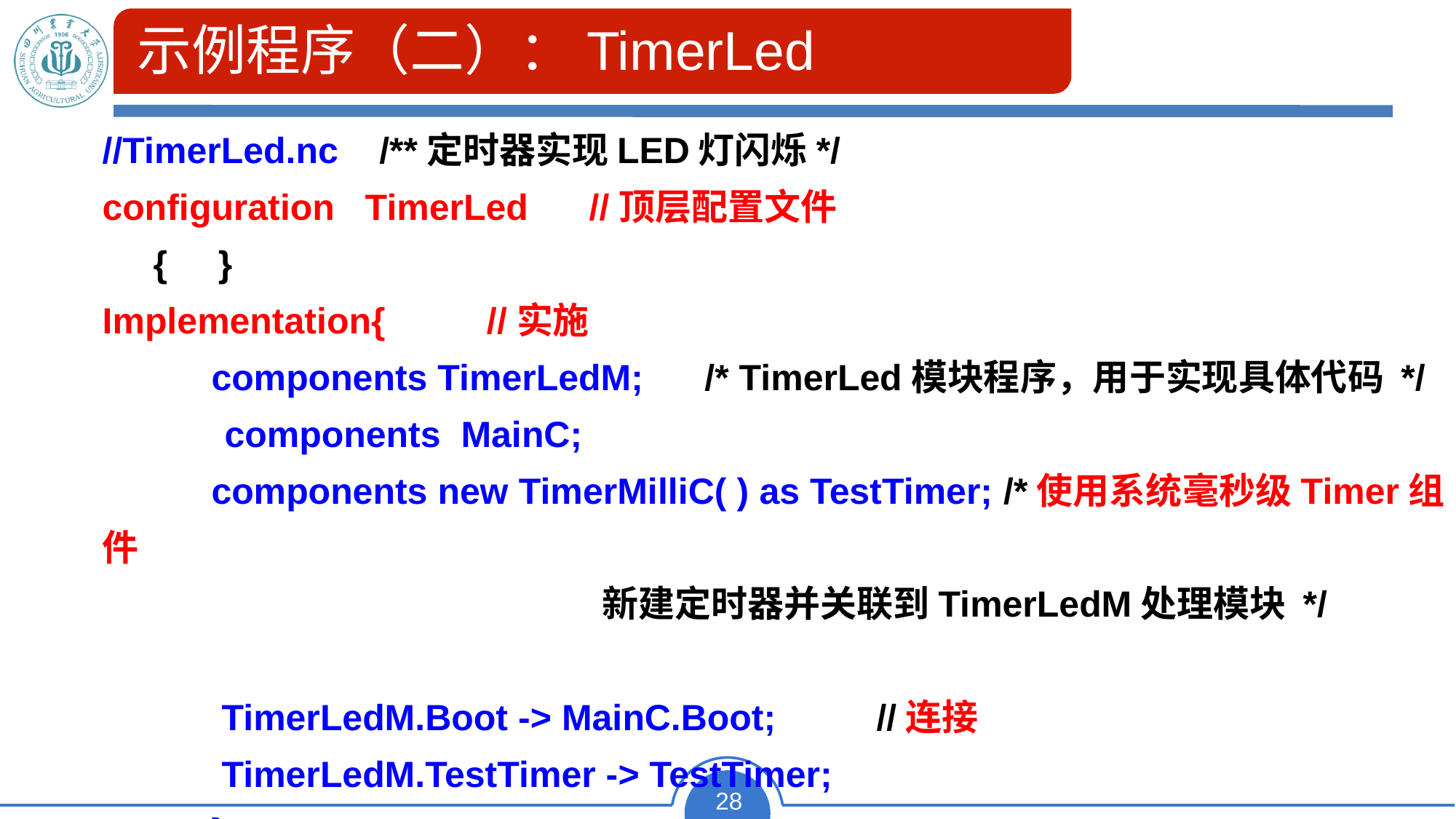

# 示例程序（二）：TimerLed
//TimerLed.nc    /**定时器实现LED灯闪烁*/
configuration   TimerLed      //顶层配置文件
     {     }
Implementation{          //实施
	components TimerLedM;      /* TimerLed模块程序，用于实现具体代码 */
            components  MainC;
	components new TimerMilliC( ) as TestTimer; /*使用系统毫秒级Timer组件
                                                            新建定时器并关联到TimerLedM处理模块	*/

	 TimerLedM.Boot -> MainC.Boot;	 //连接
	 TimerLedM.TestTimer -> TestTimer;
	}